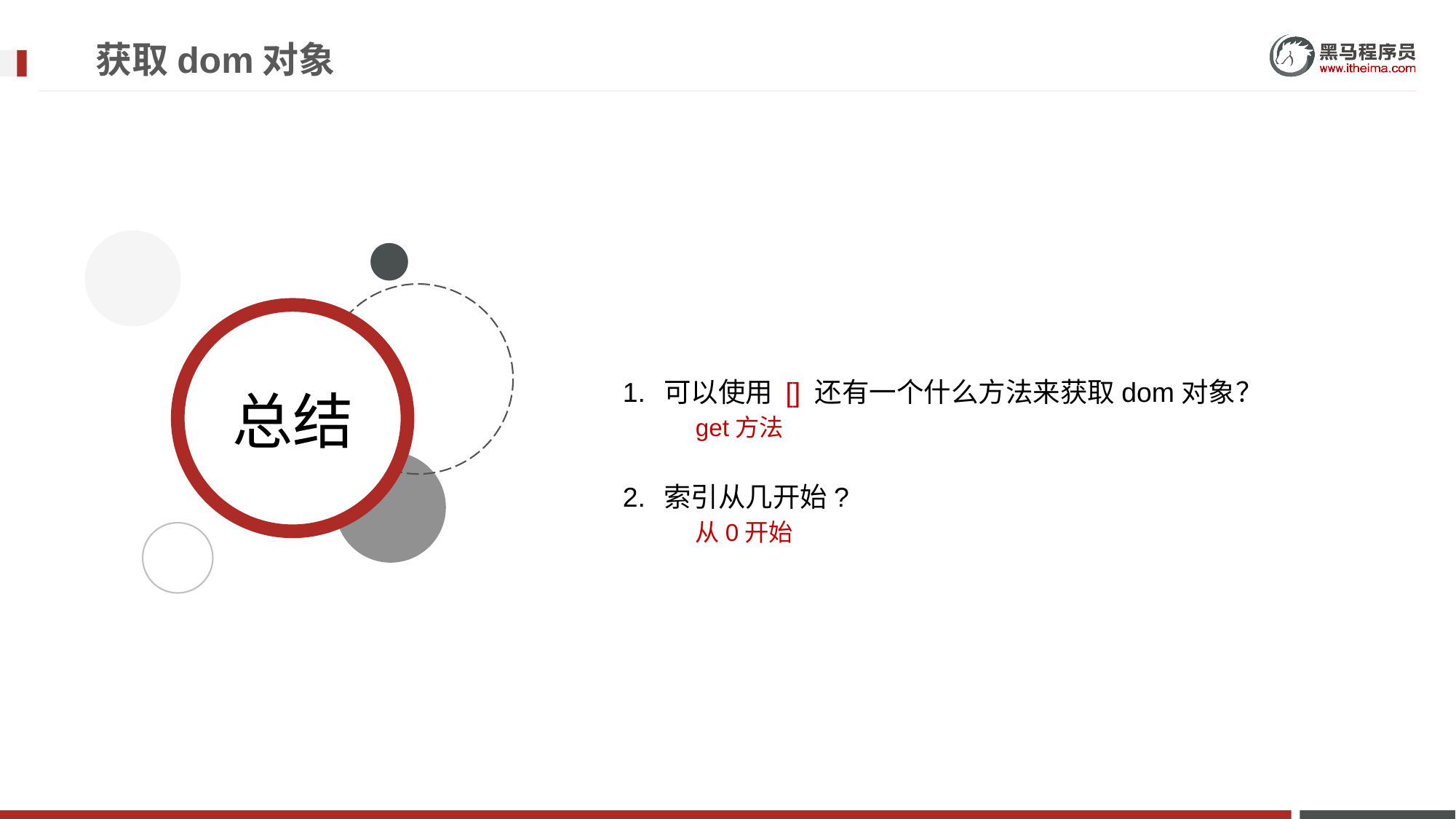

# 获取dom对象
可以使用 [] 还有一个什么方法来获取dom对象？
get方法
索引从几开始?
从0开始